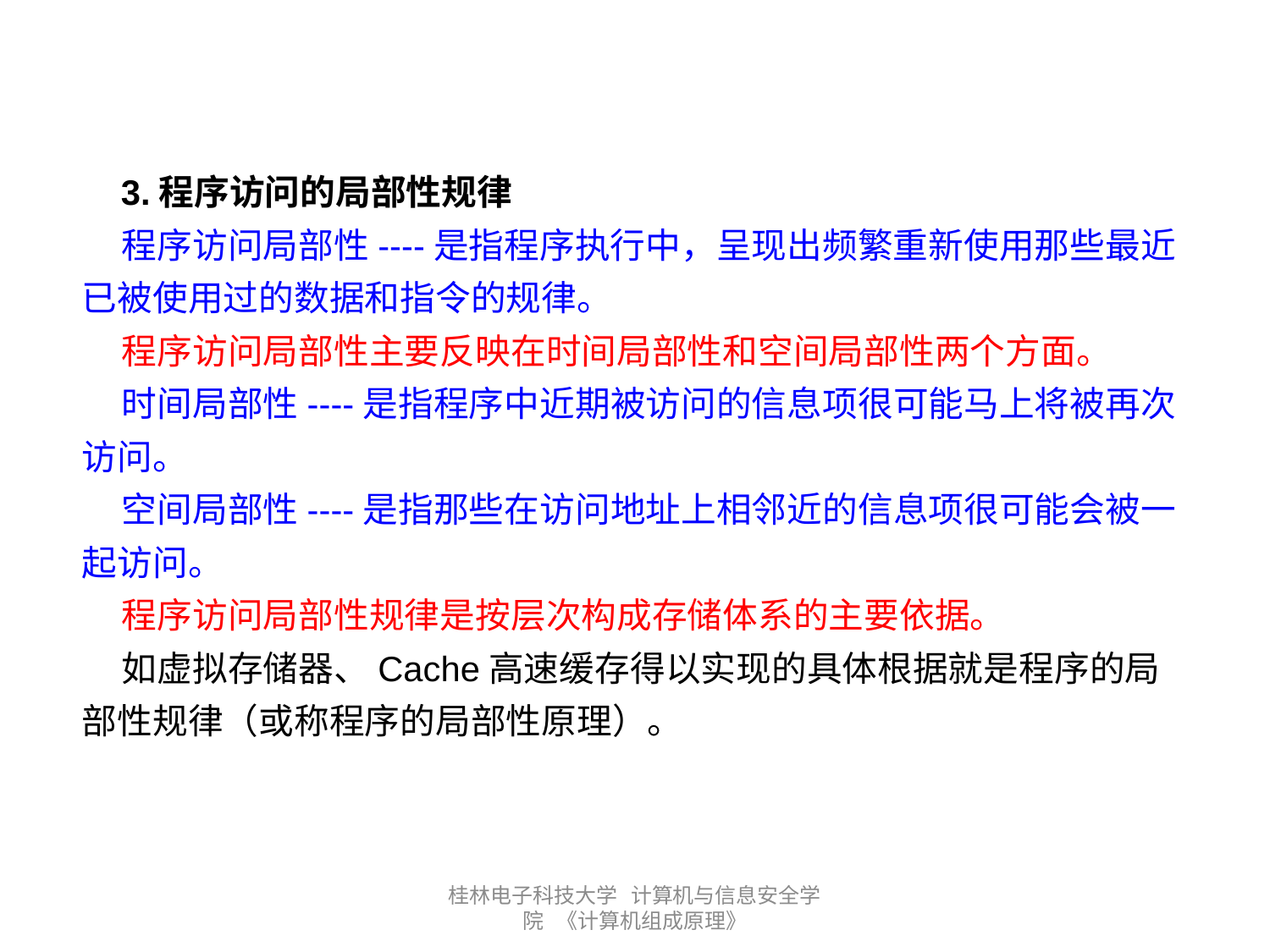

3.程序访问的局部性规律
    程序访问局部性----是指程序执行中，呈现出频繁重新使用那些最近已被使用过的数据和指令的规律。
    程序访问局部性主要反映在时间局部性和空间局部性两个方面。
    时间局部性----是指程序中近期被访问的信息项很可能马上将被再次访问。
    空间局部性----是指那些在访问地址上相邻近的信息项很可能会被一起访问。
    程序访问局部性规律是按层次构成存储体系的主要依据。
    如虚拟存储器、Cache高速缓存得以实现的具体根据就是程序的局部性规律（或称程序的局部性原理）。

桂林电子科技大学  计算机与信息安全学院  《计算机组成原理》
10